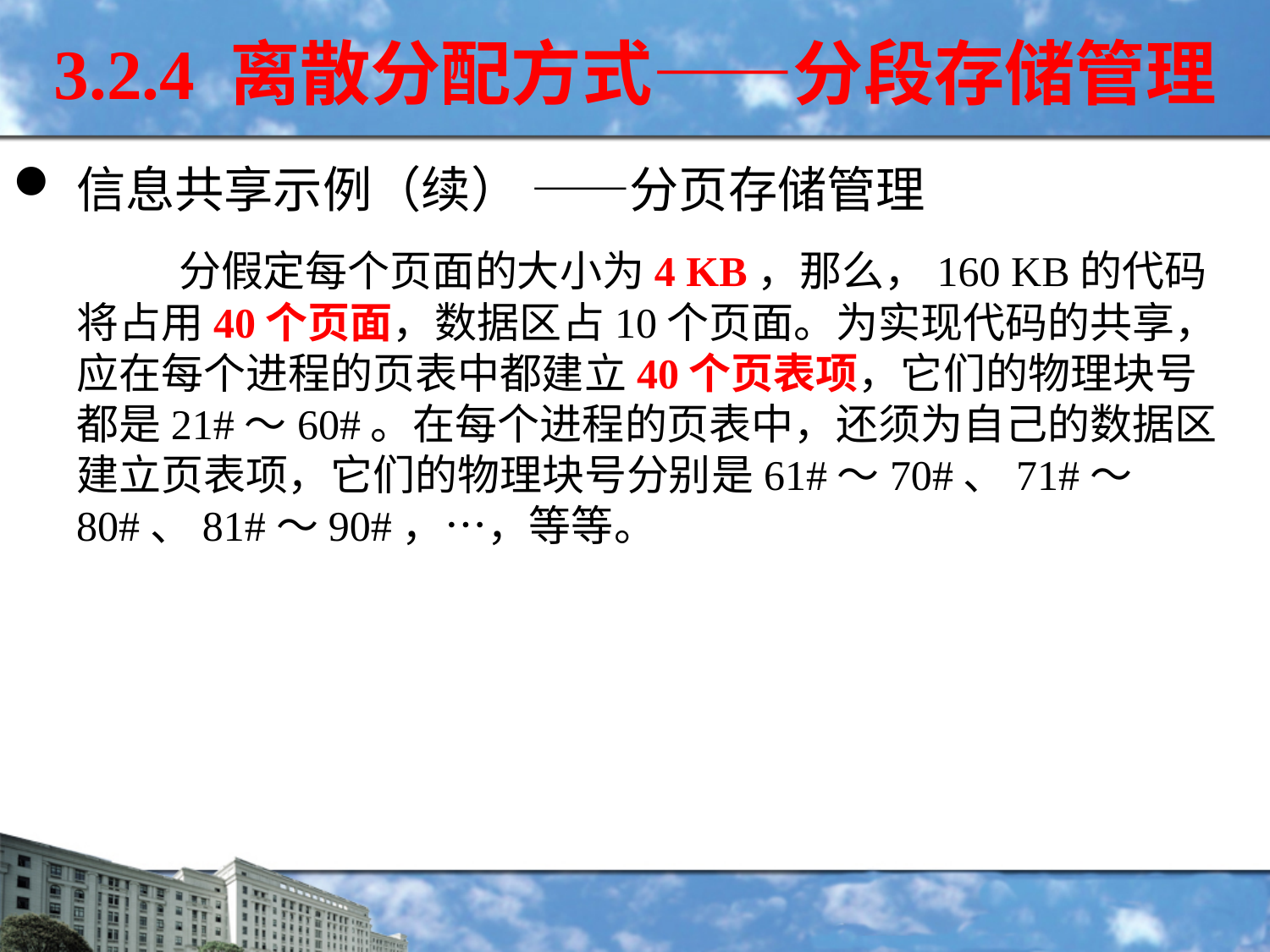

3.2.4 离散分配方式——分段存储管理
信息共享示例（续） ——分页存储管理
              分假定每个页面的大小为4 KB，那么，160 KB的代码将占用40个页面，数据区占10个页面。为实现代码的共享，应在每个进程的页表中都建立40个页表项，它们的物理块号都是21#～60#。在每个进程的页表中，还须为自己的数据区建立页表项，它们的物理块号分别是61#～70#、71#～80#、81#～90#，…，等等。